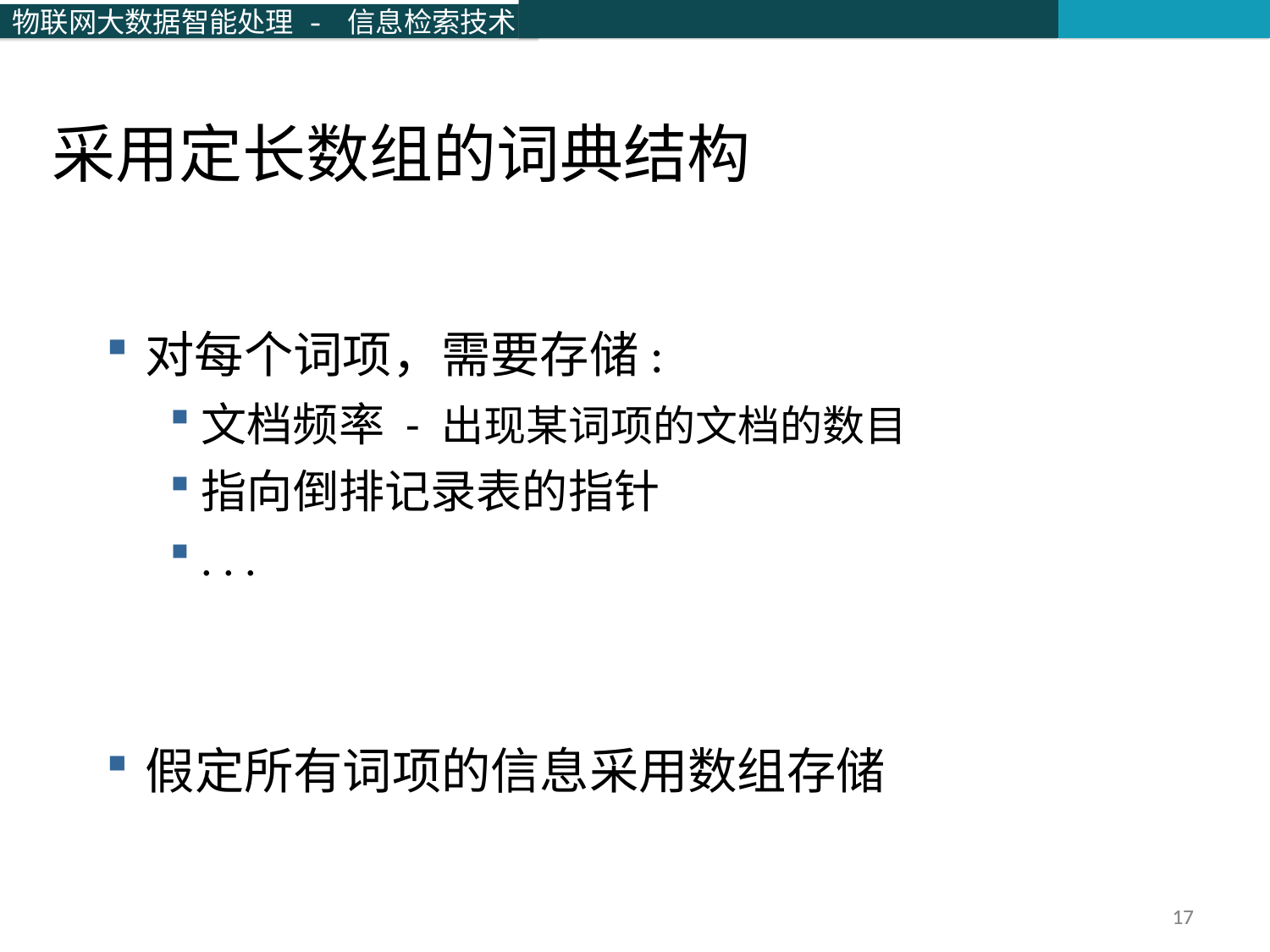

采用定长数组的词典结构
对每个词项，需要存储:
文档频率 - 出现某词项的文档的数目
指向倒排记录表的指针
. . .

假定所有词项的信息采用数组存储
17
17